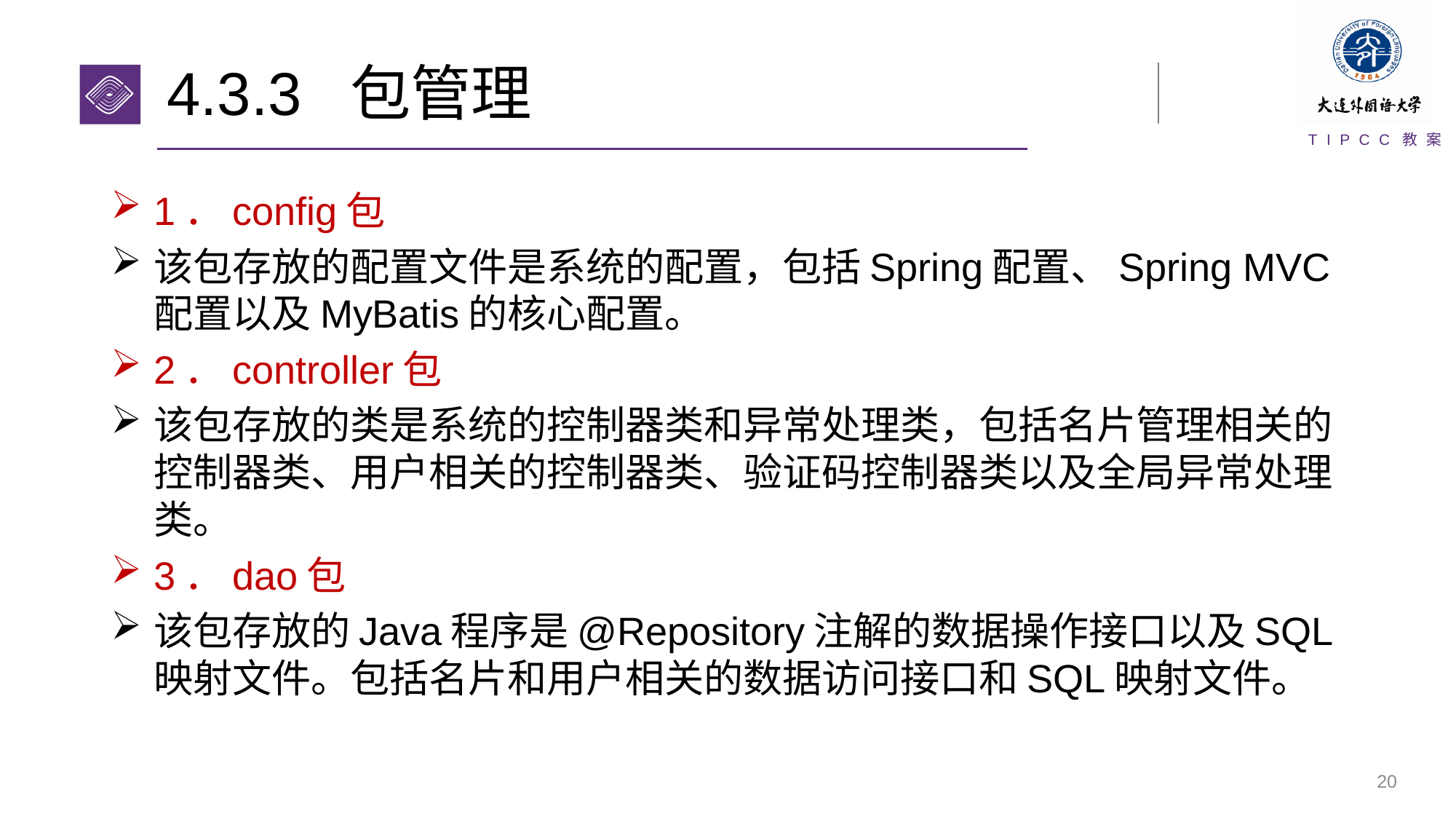

# 4.3.3  包管理
1．config包
该包存放的配置文件是系统的配置，包括Spring配置、Spring MVC配置以及MyBatis的核心配置。
2．controller包
该包存放的类是系统的控制器类和异常处理类，包括名片管理相关的控制器类、用户相关的控制器类、验证码控制器类以及全局异常处理类。
3．dao包
该包存放的Java程序是@Repository注解的数据操作接口以及SQL映射文件。包括名片和用户相关的数据访问接口和SQL映射文件。

20